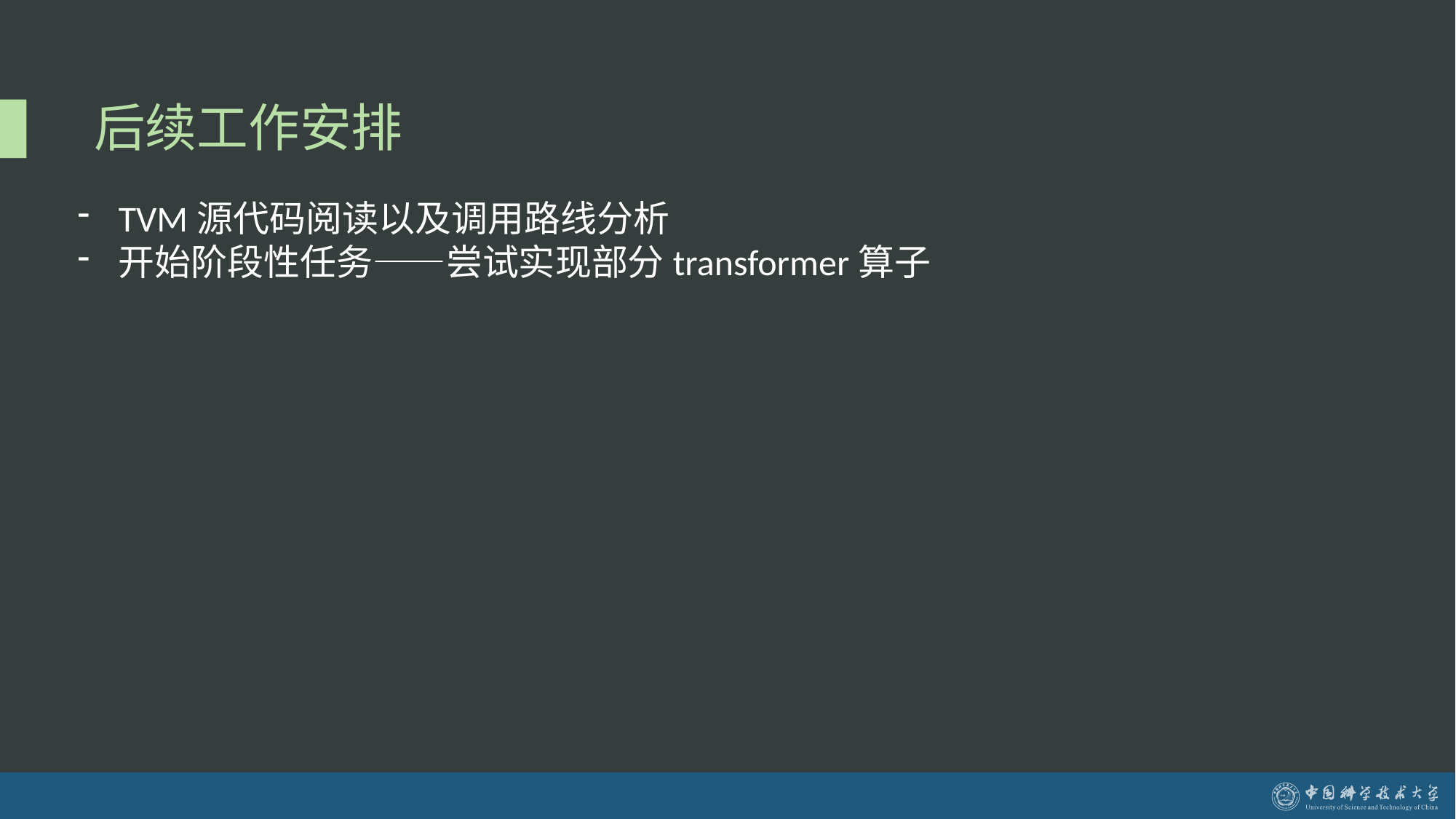

# 后续工作安排
TVM源代码阅读以及调用路线分析
开始阶段性任务——尝试实现部分transformer算子